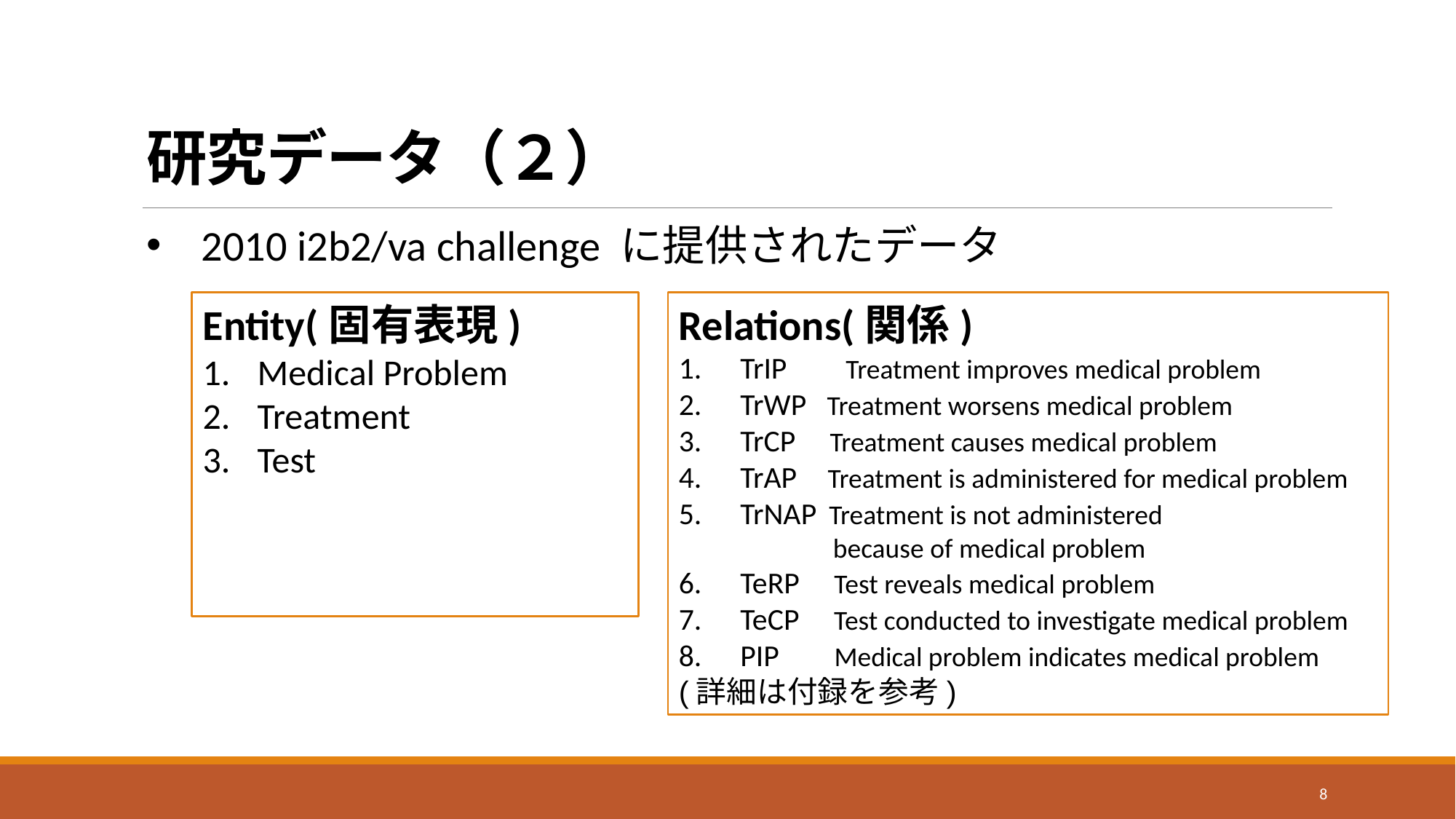

# 研究データ（２）
2010 i2b2/va challenge に提供されたデータ

Entity(固有表現)
Medical Problem
Treatment
Test

Relations(関係)
TrIP　  Treatment improves medical problem
TrWP   Treatment worsens medical problem
TrCP     Treatment causes medical problem​
TrAP     Treatment is administered for medical problem
TrNAP  Treatment is not administered​
               because of medical problem
TeRP     Test reveals medical problem
TeCP     Test conducted to investigate medical problem​
PIP        Medical problem indicates medical problem
(詳細は付録を参考)
8